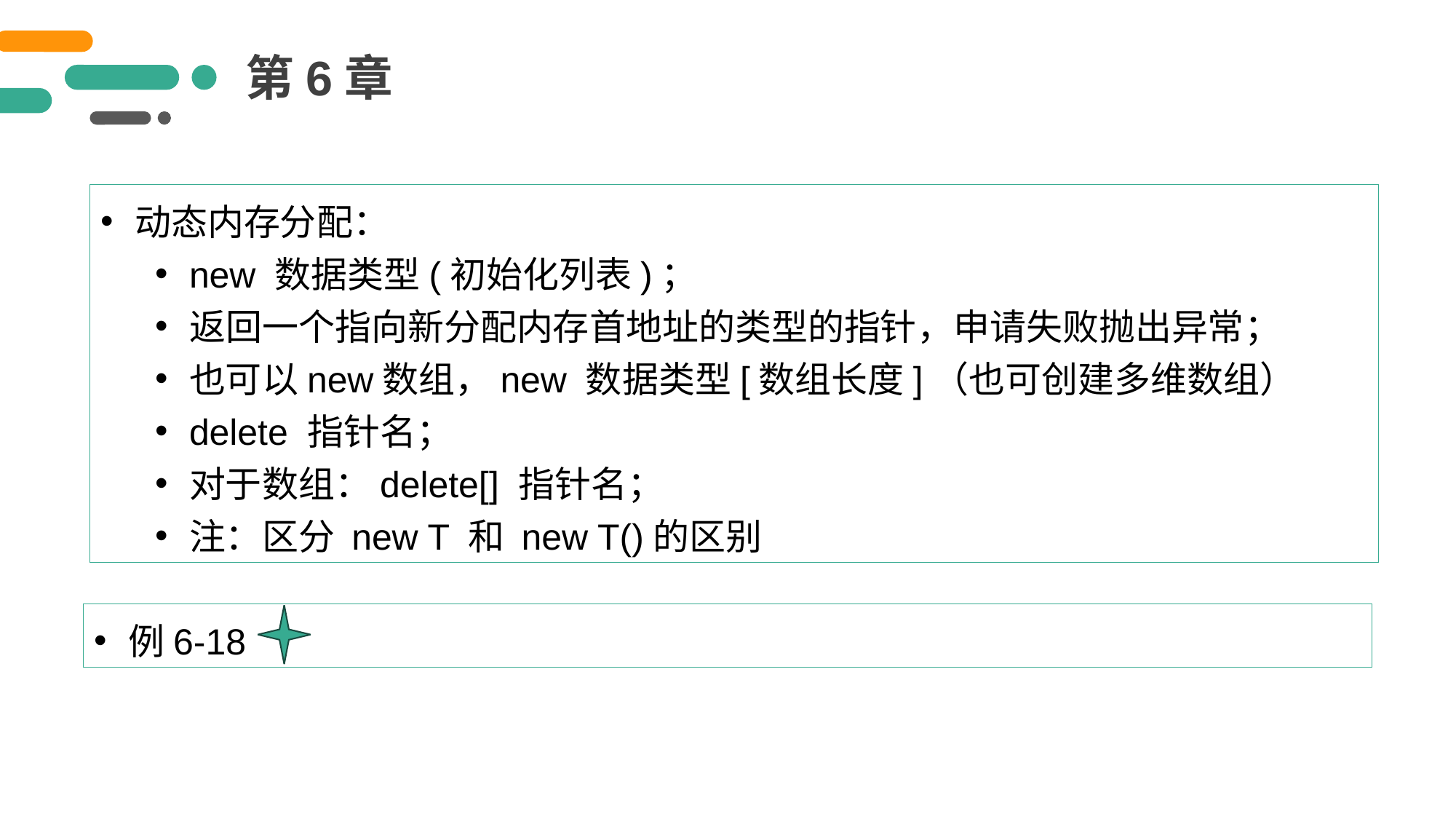

第6章
动态内存分配：
new 数据类型(初始化列表)；
返回一个指向新分配内存首地址的类型的指针，申请失败抛出异常；
也可以new数组，new 数据类型[数组长度]（也可创建多维数组）
delete 指针名；
对于数组：delete[] 指针名；
注：区分 new T 和 new T()的区别
例6-18